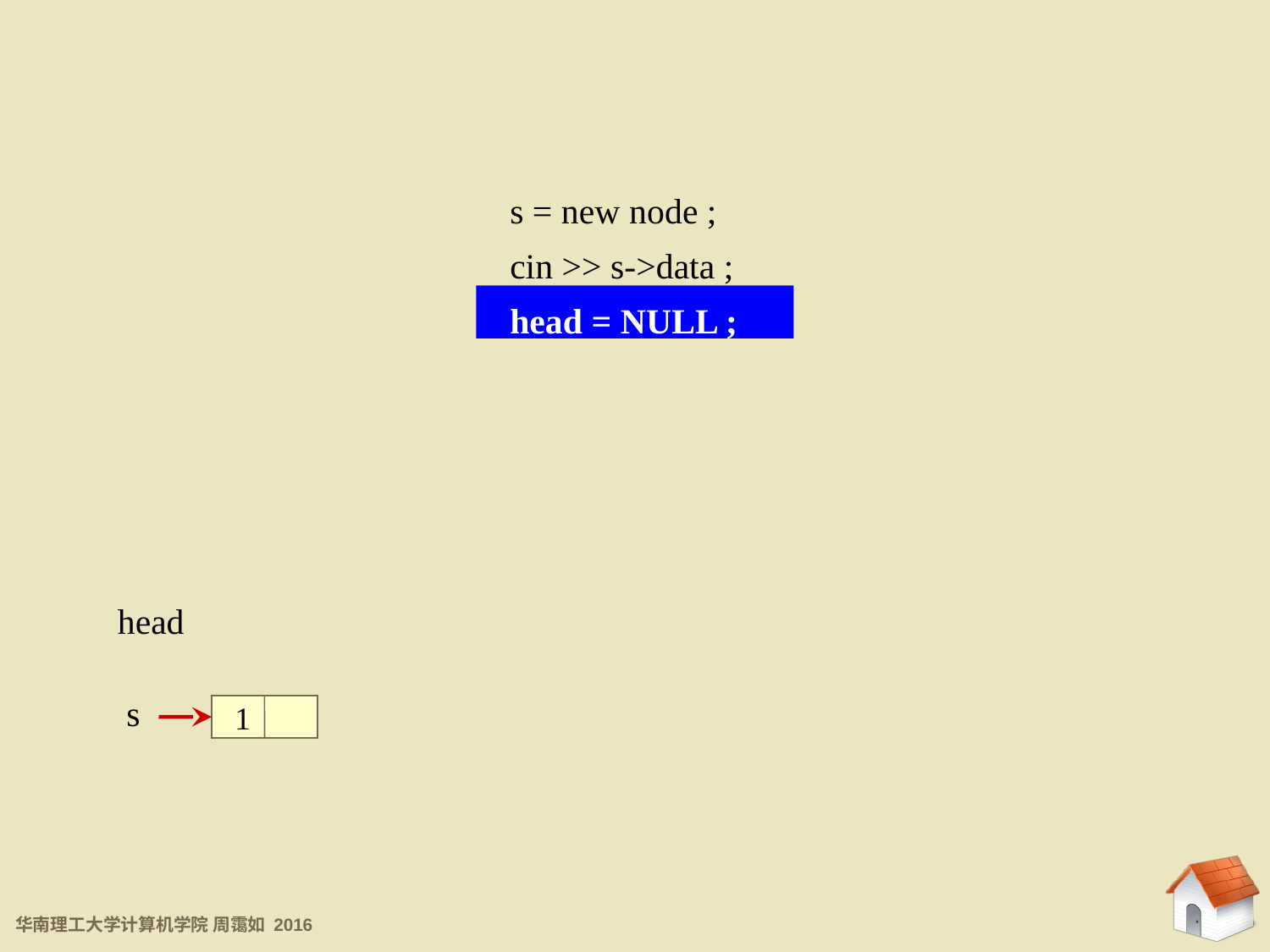

5.3 链表
s = new node ;
cin >> s->data ;
head = NULL ;

head
s
1